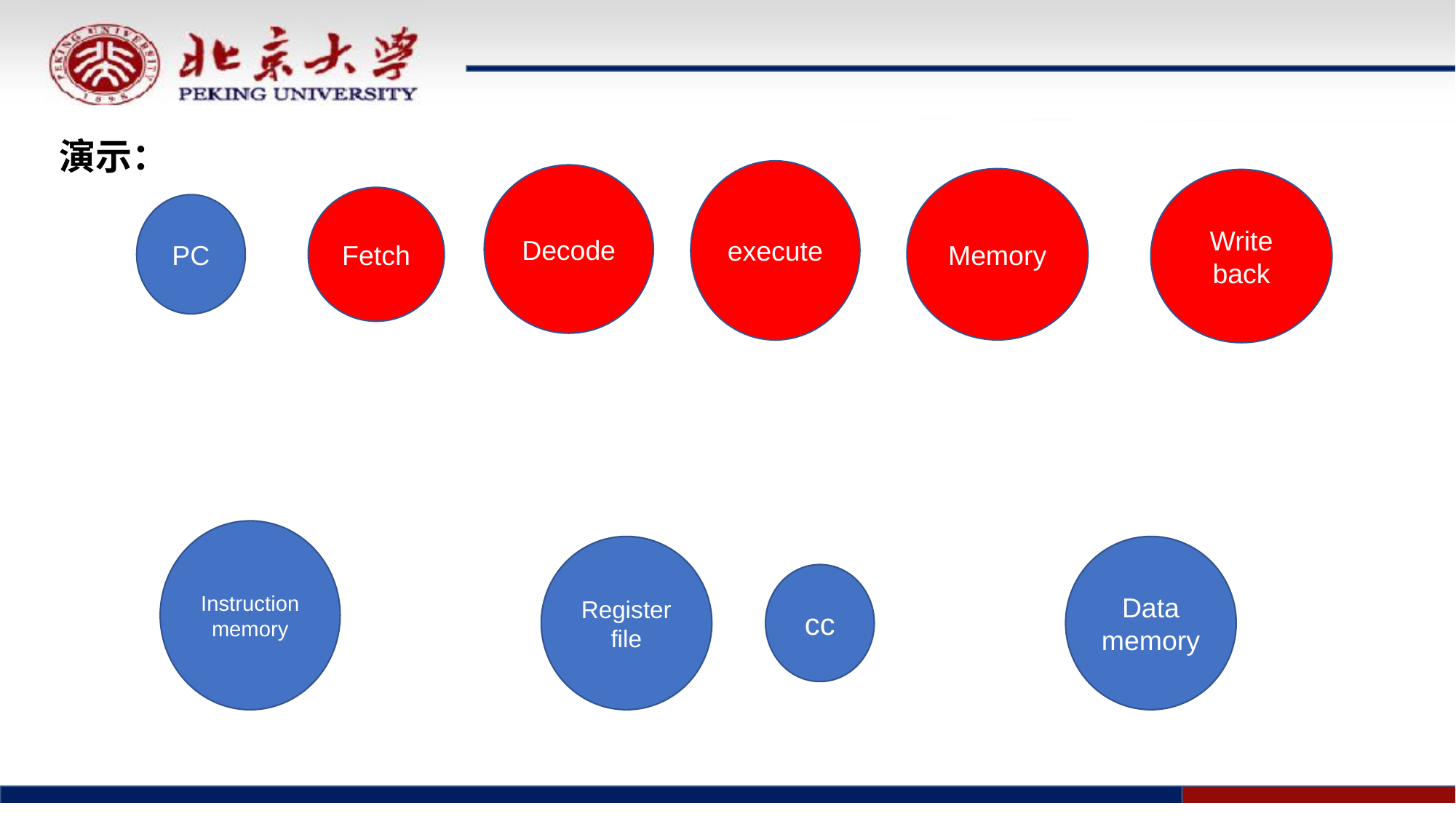

演示：
execute
Decode
Memory
Write back
Fetch
PC
Instruction memory
Register file
Data memory
cc